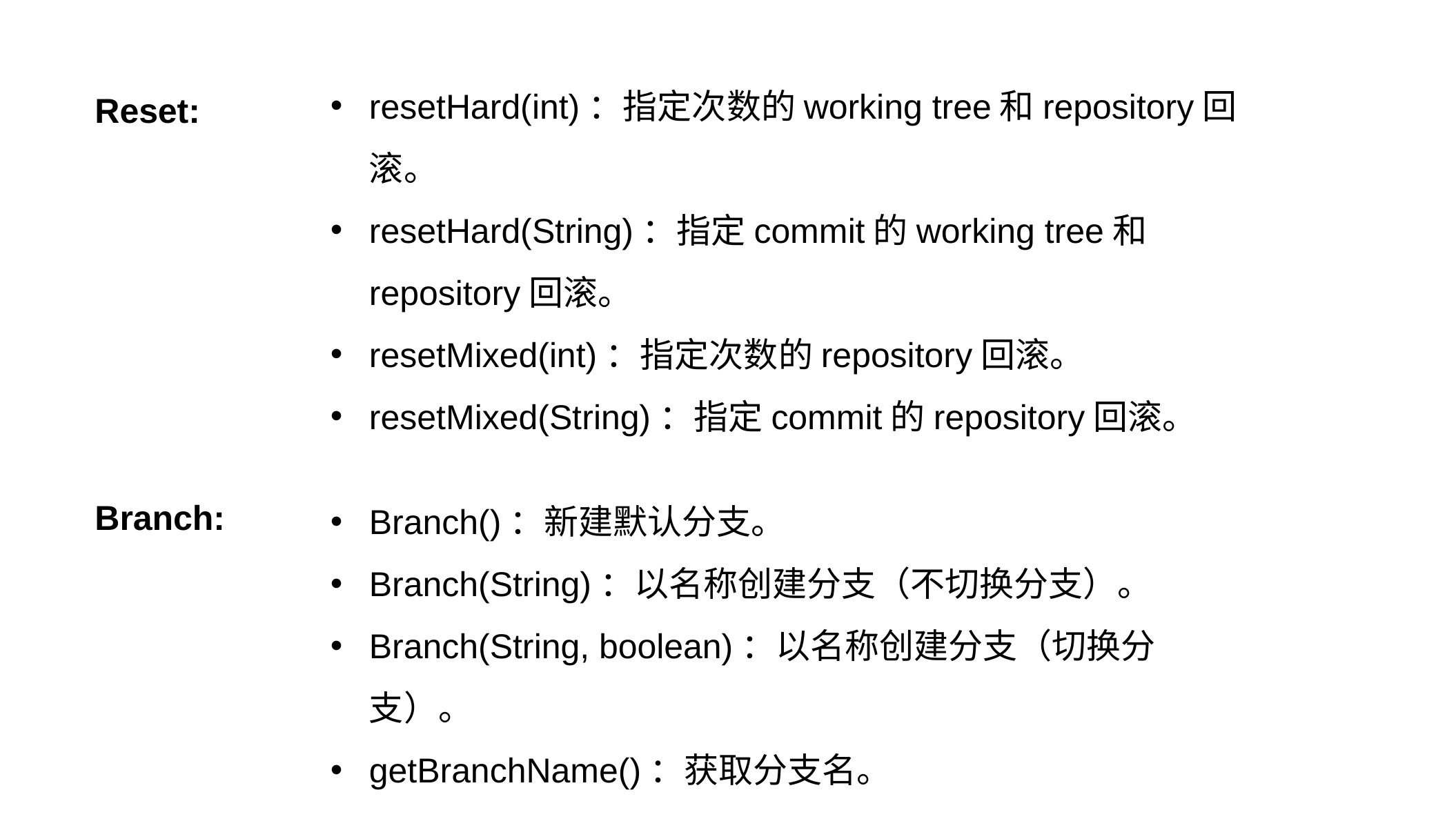

resetHard(int)：指定次数的working tree和repository回滚。
resetHard(String)：指定commit的working tree和repository回滚。
resetMixed(int)：指定次数的repository回滚。
resetMixed(String)：指定commit的repository回滚。
Reset:
Branch()：新建默认分支。
Branch(String)：以名称创建分支（不切换分支）。
Branch(String, boolean)：以名称创建分支（切换分支）。
getBranchName()：获取分支名。
Branch: